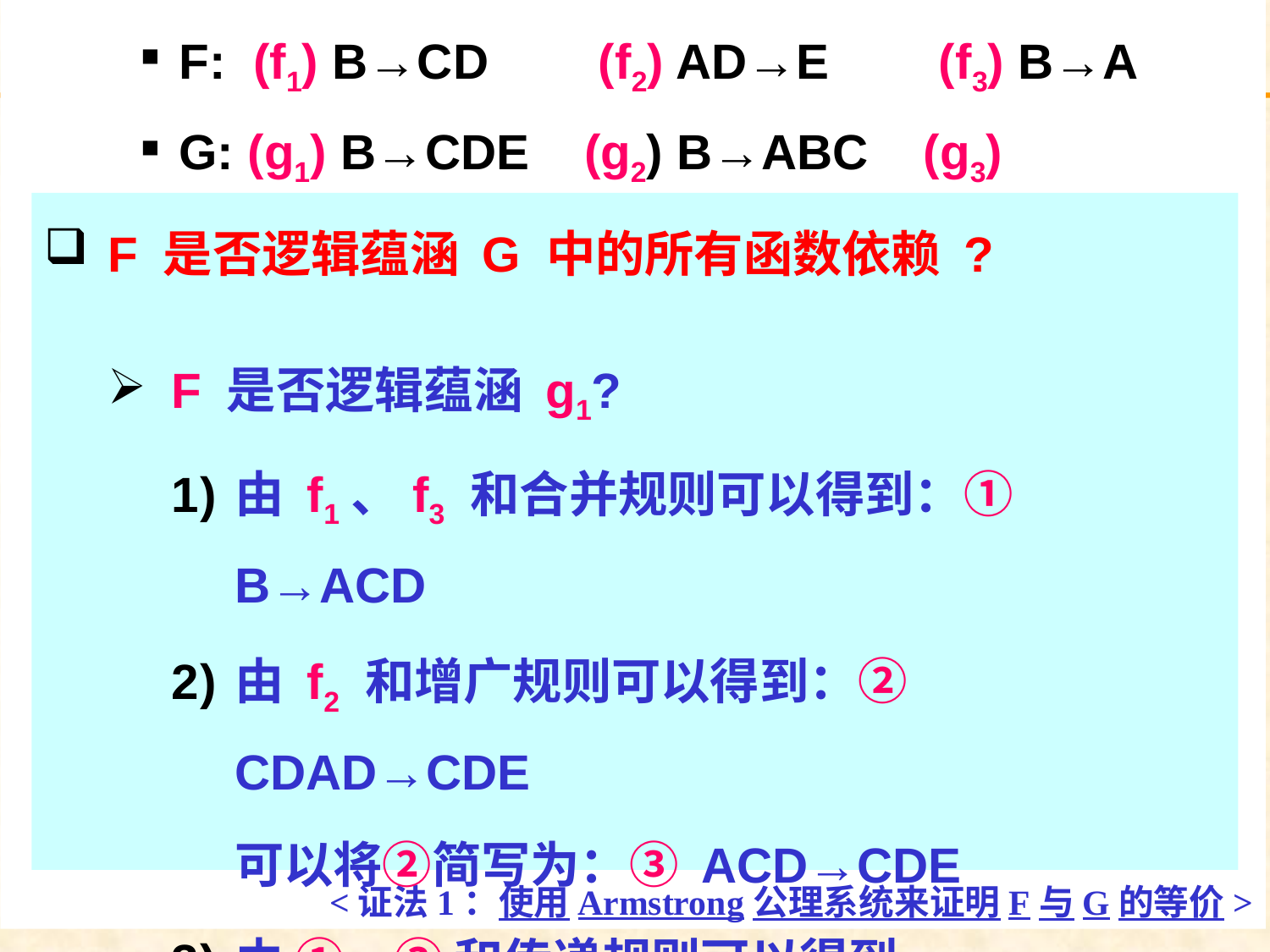

<证法1：使用Armstrong公理系统来证明F与G的等价>
F:  (f1) B→CD        (f2) AD→E        (f3) B→A
G: (g1) B→CDE    (g2) B→ABC    (g3) AD→E }
F 是否逻辑蕴涵 G 中的所有函数依赖 ?

F 是否逻辑蕴涵 g1?
由 f1、f3 和合并规则可以得到：① B→ACD
由 f2 和增广规则可以得到：② CDAD→CDE
可以将②简写为：③ ACD→CDE
由 ①、③ 和传递规则可以得到 g1